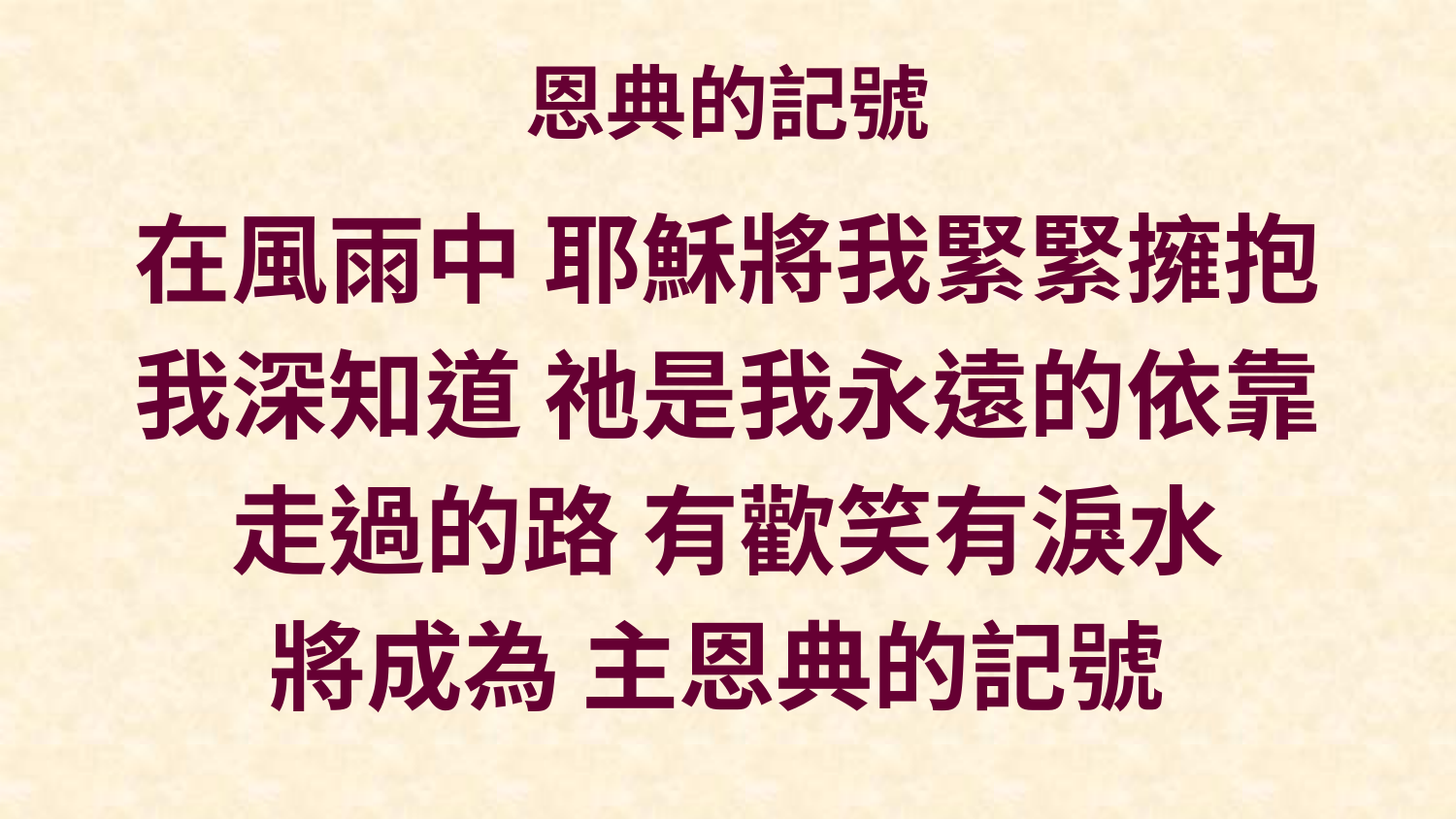

# 恩典的記號
在風雨中 耶穌將我緊緊擁抱
我深知道 祂是我永遠的依靠
走過的路 有歡笑有淚水
將成為 主恩典的記號